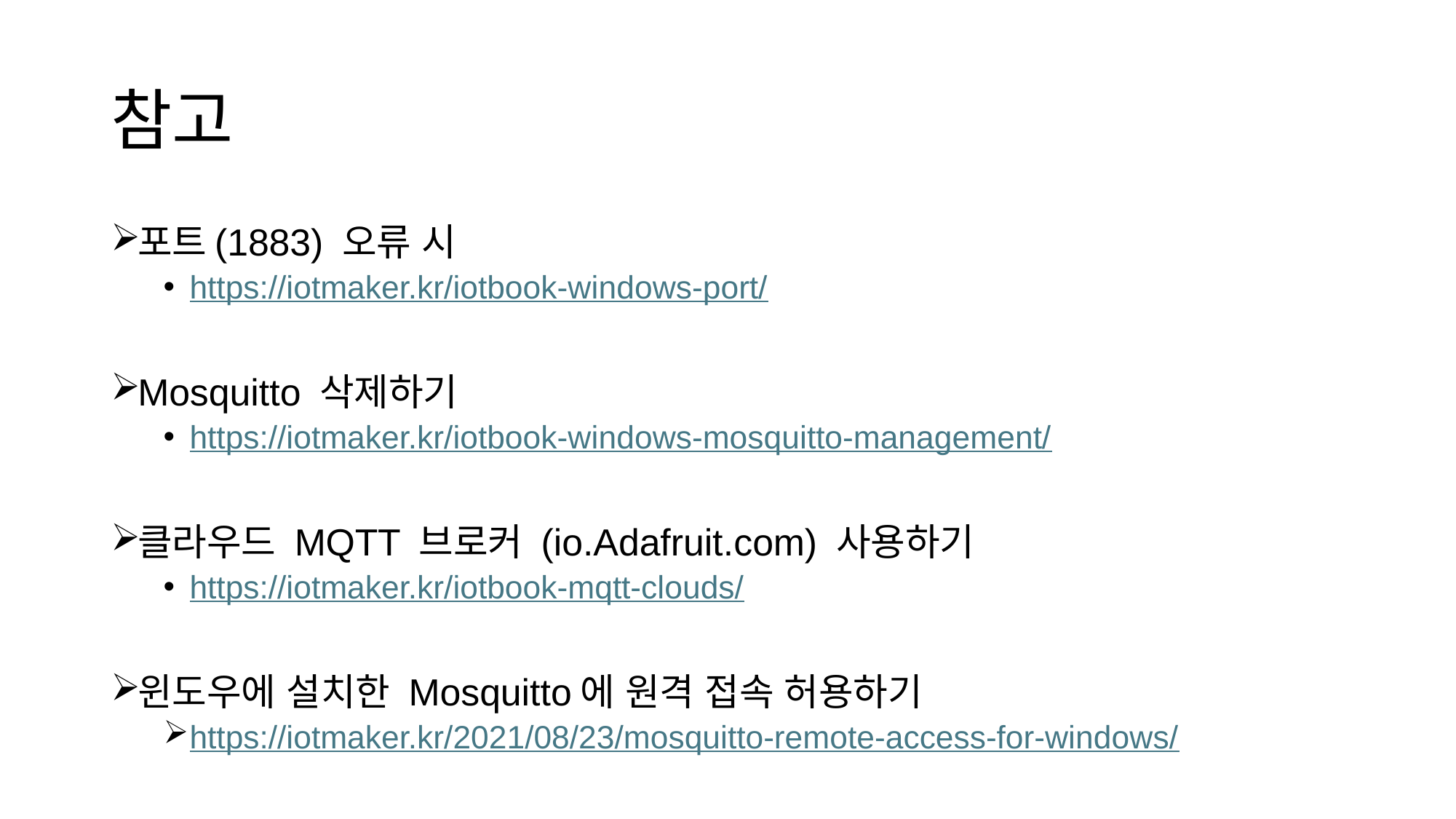

# 참고
포트(1883) 오류 시
https://iotmaker.kr/iotbook-windows-port/

Mosquitto 삭제하기
https://iotmaker.kr/iotbook-windows-mosquitto-management/

클라우드 MQTT 브로커 (io.Adafruit.com) 사용하기
https://iotmaker.kr/iotbook-mqtt-clouds/

윈도우에 설치한 Mosquitto에 원격 접속 허용하기
https://iotmaker.kr/2021/08/23/mosquitto-remote-access-for-windows/